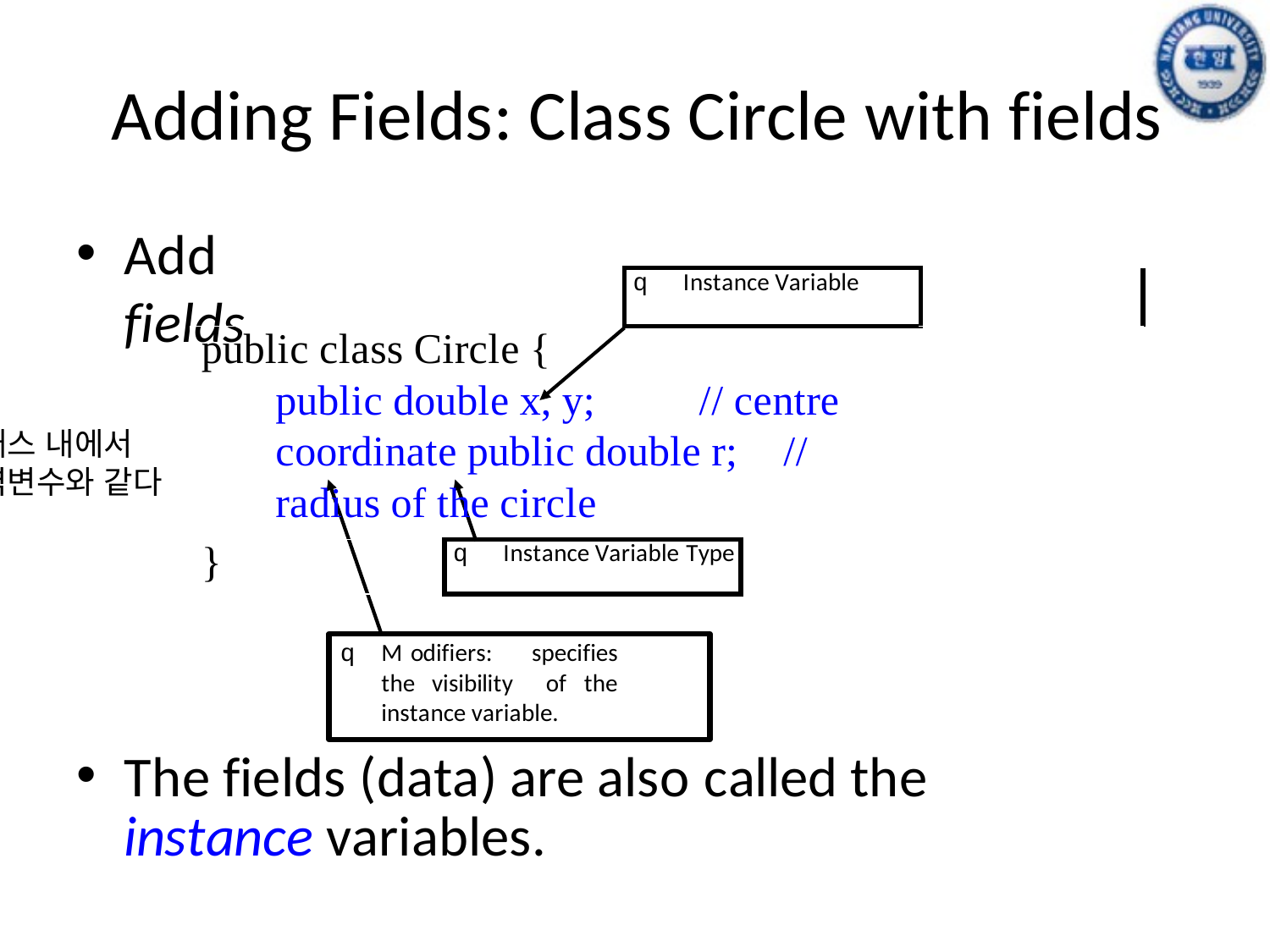

# Adding Fields: Class Circle with fields
Add fields
|  |  | q Instance Variable |  |  |
| --- | --- | --- | --- | --- |
| public class Circle { public double x, y; // centre coordinate public double r; // radius of the circle |  |  |  |  |
| } | q Instance Variable Type |  |  |  |

클래스 내에서 전역변수와 같다

q	Modifiers:  specifies the visibility  of the instance variable.

The fields (data) are also called the instance variables.